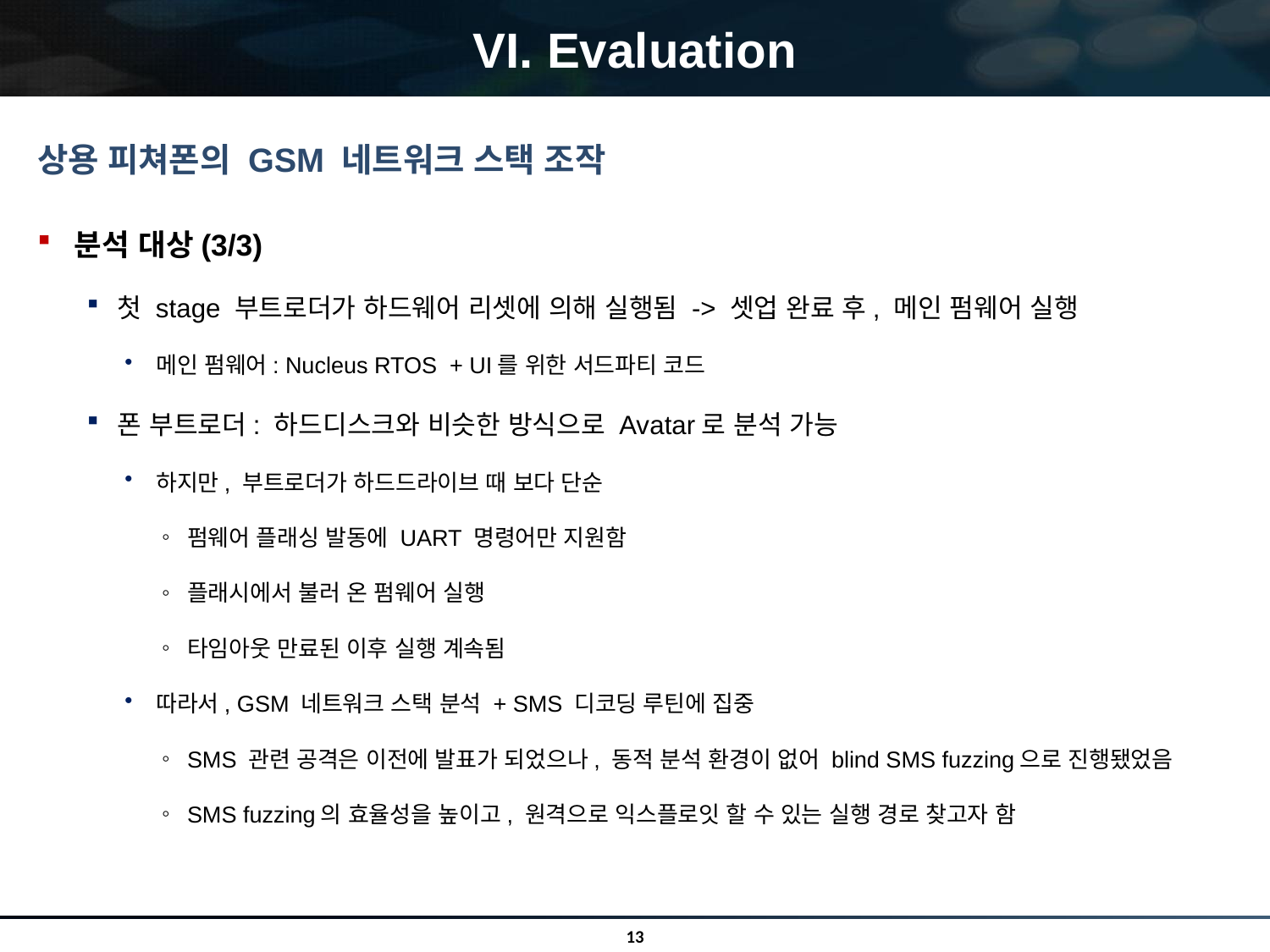

# VI. Evaluation
상용 피쳐폰의 GSM 네트워크 스택 조작
분석 대상(3/3)
첫 stage 부트로더가 하드웨어 리셋에 의해 실행됨 -> 셋업 완료 후, 메인 펌웨어 실행
메인 펌웨어: Nucleus RTOS  + UI를 위한 서드파티 코드
폰 부트로더: 하드디스크와 비슷한 방식으로 Avatar로 분석 가능
하지만, 부트로더가 하드드라이브 때 보다 단순
펌웨어 플래싱 발동에 UART 명령어만 지원함
플래시에서 불러 온 펌웨어 실행
타임아웃 만료된 이후 실행 계속됨
따라서, GSM 네트워크 스택 분석 + SMS 디코딩 루틴에 집중
SMS 관련 공격은 이전에 발표가 되었으나, 동적 분석 환경이 없어 blind SMS fuzzing으로 진행됐었음
SMS fuzzing의 효율성을 높이고, 원격으로 익스플로잇 할 수 있는 실행 경로 찾고자 함